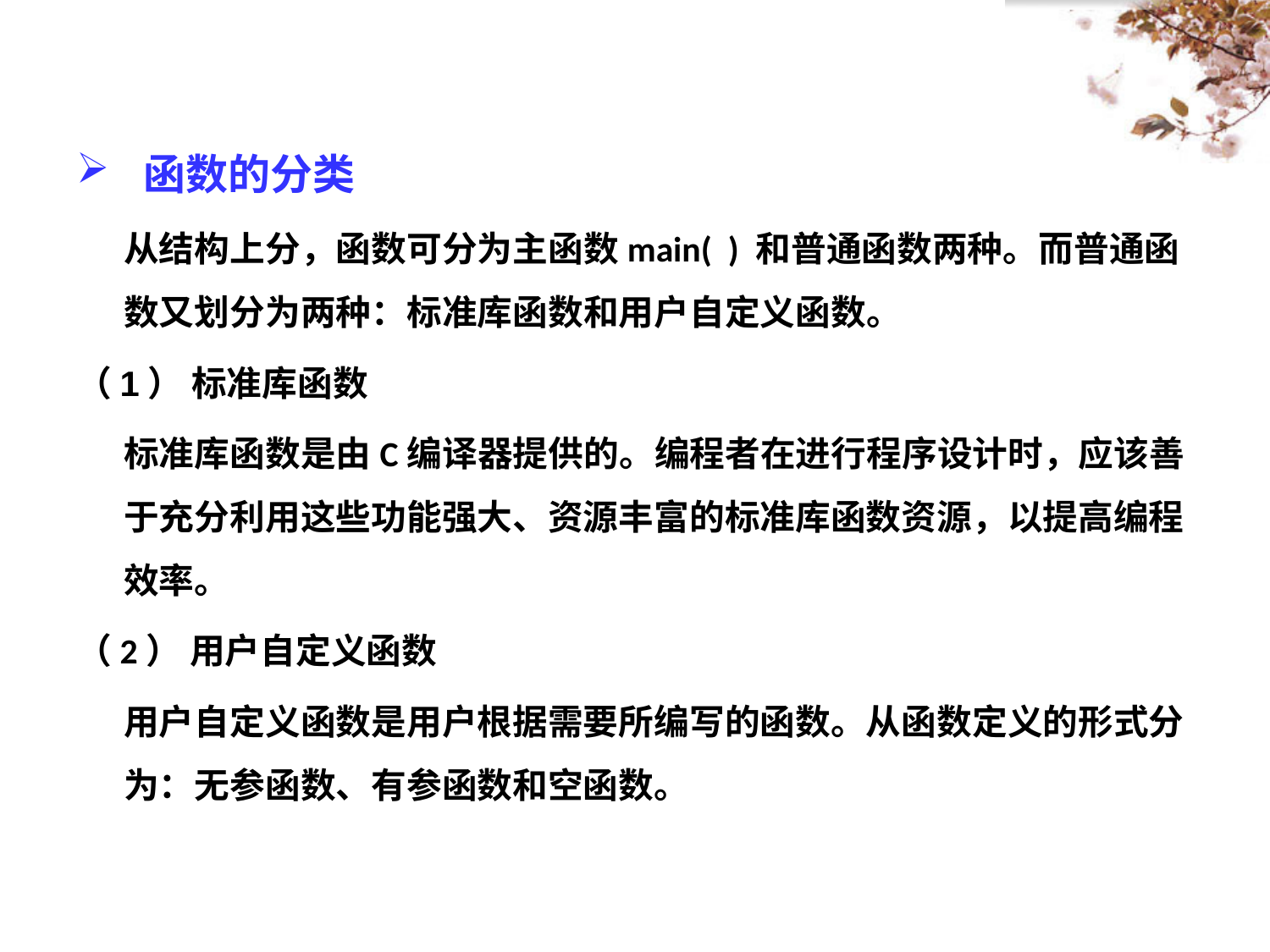

#
 函数的分类
	从结构上分，函数可分为主函数main(  ) 和普通函数两种。而普通函数又划分为两种：标准库函数和用户自定义函数。
（1） 标准库函数
	标准库函数是由C编译器提供的。编程者在进行程序设计时，应该善于充分利用这些功能强大、资源丰富的标准库函数资源，以提高编程效率。
（2） 用户自定义函数
	用户自定义函数是用户根据需要所编写的函数。从函数定义的形式分为：无参函数、有参函数和空函数。